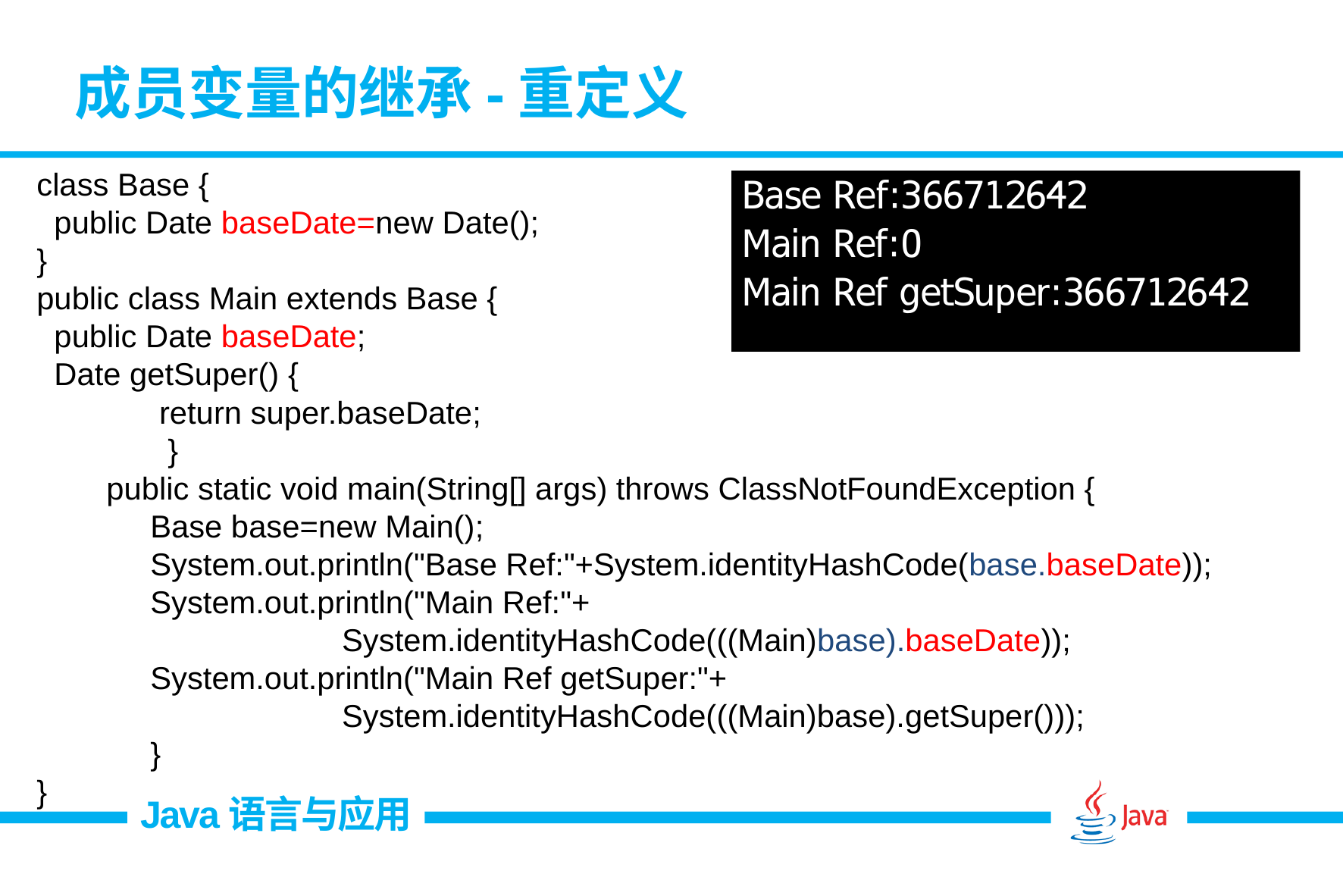

# 成员变量的继承-重定义
class Base {
  public Date baseDate=new Date();
}
public class Main extends Base {
  public Date baseDate;
  Date getSuper() {
	 return super.baseDate;
	  }
        public static void main(String[] args) throws ClassNotFoundException {
	Base base=new Main();
	System.out.println("Base Ref:"+System.identityHashCode(base.baseDate));
	System.out.println("Main Ref:"+
                                   System.identityHashCode(((Main)base).baseDate));
	System.out.println("Main Ref getSuper:"+
                                   System.identityHashCode(((Main)base).getSuper()));
	}
}
Base Ref:366712642
Main Ref:0
Main Ref getSuper:366712642
12